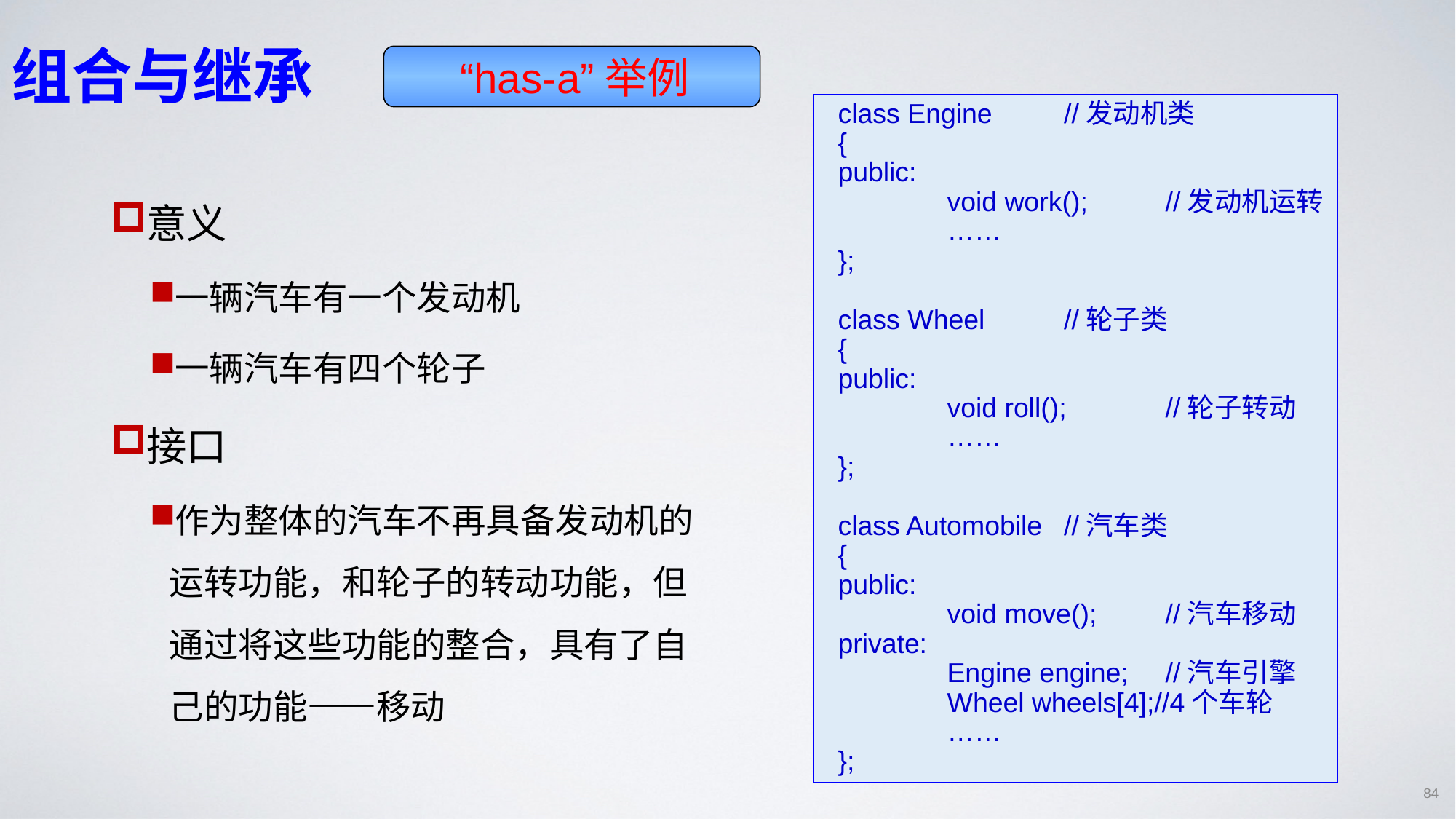

# 组合与继承

“has-a”举例
class Engine 	 //发动机类
{
public:
	void work();	//发动机运转
	……
};

class Wheel 	 //轮子类
{
public:
	void roll();	//轮子转动
	……
};

class Automobile 	 //汽车类
{
public:
	void move();	//汽车移动
private:
	Engine engine;	//汽车引擎
	Wheel wheels[4];//4个车轮
	……
};

意义
一辆汽车有一个发动机
一辆汽车有四个轮子
接口
作为整体的汽车不再具备发动机的运转功能，和轮子的转动功能，但通过将这些功能的整合，具有了自己的功能——移动
84